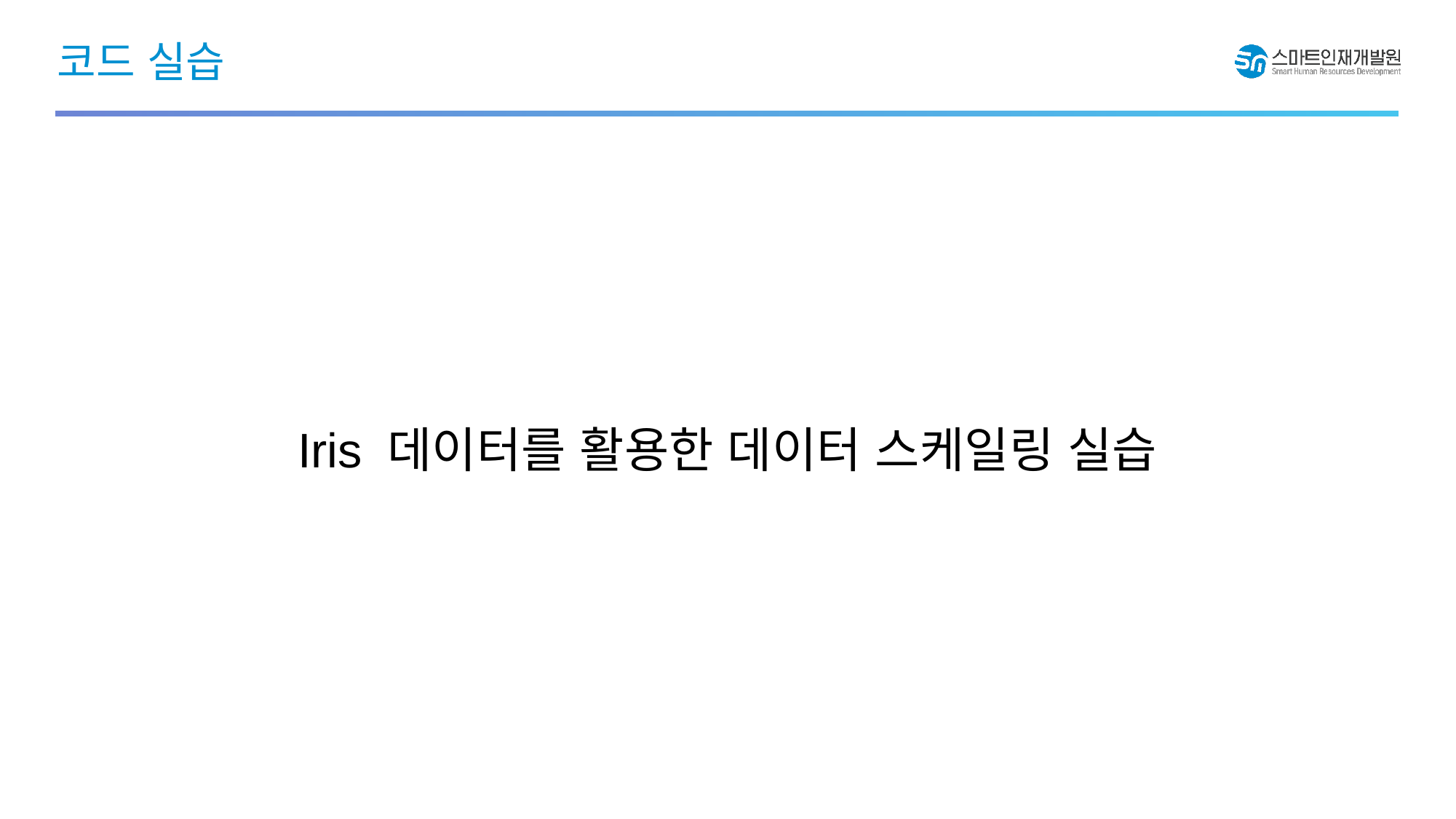

# 코드 실습
Iris 데이터를 활용한 데이터 스케일링 실습